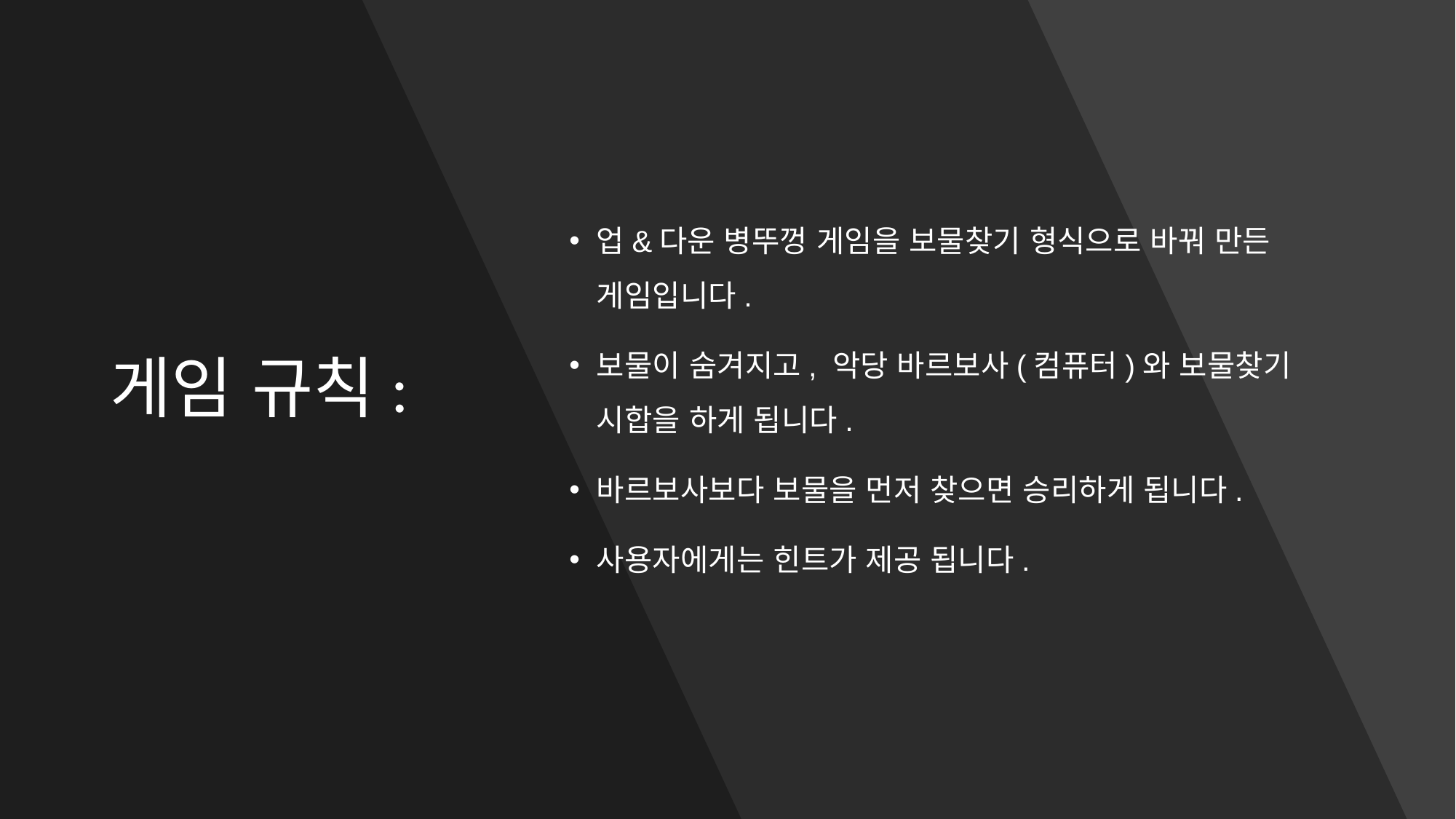

# 게임 규칙:
업&다운 병뚜껑 게임을 보물찾기 형식으로 바꿔 만든 게임입니다.
보물이 숨겨지고, 악당 바르보사(컴퓨터)와 보물찾기 시합을 하게 됩니다.
바르보사보다 보물을 먼저 찾으면 승리하게 됩니다.
사용자에게는 힌트가 제공 됩니다.